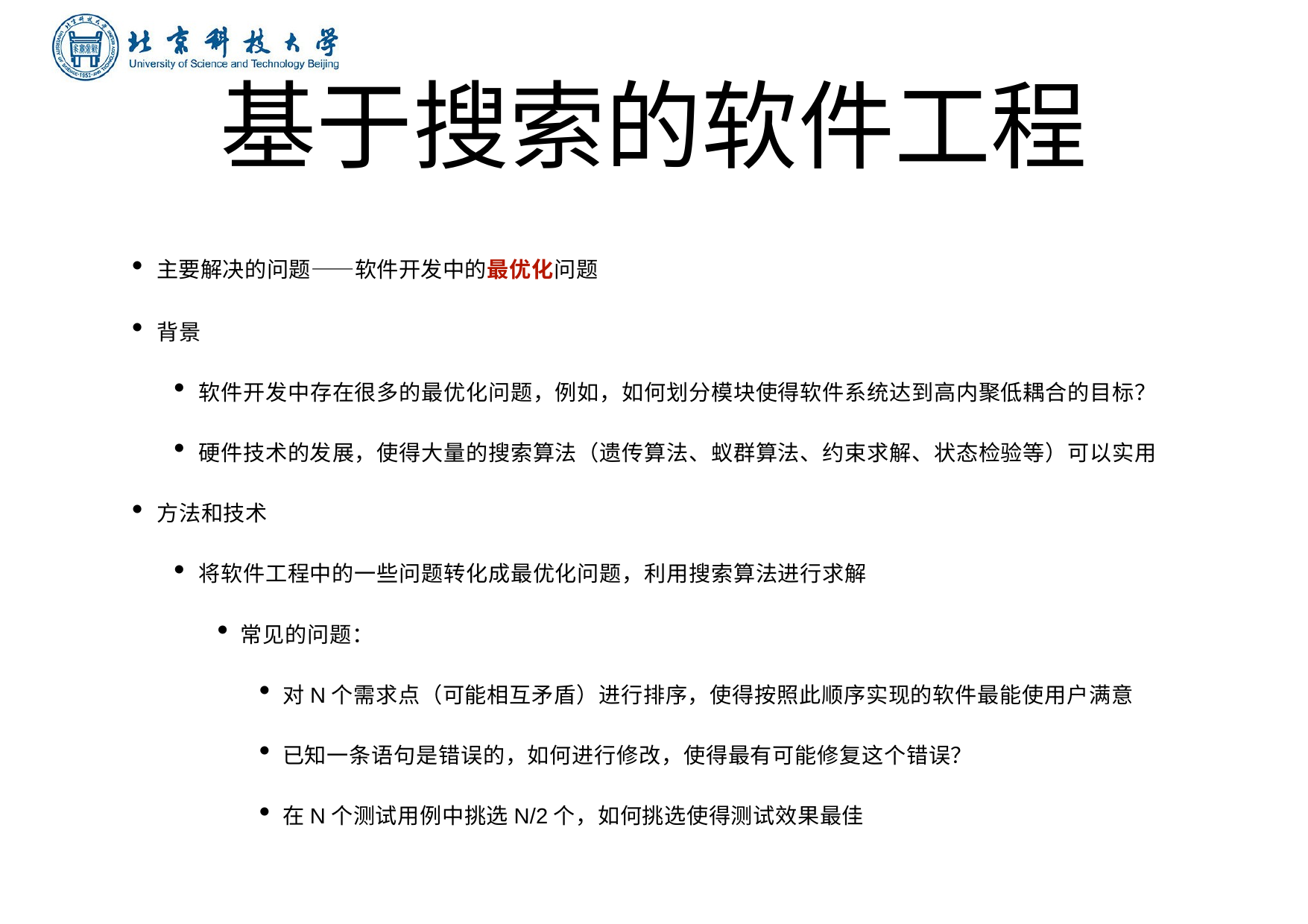

# 基于搜索的软件⼯程
主要解决的问题——软件开发中的最优化问题
背景
软件开发中存在很多的最优化问题，例如，如何划分模块使得软件系统达到⾼内聚低耦合的⽬标？
硬件技术的发展，使得⼤量的搜索算法（遗传算法、蚁群算法、约束求解、状态检验等）可以实⽤
⽅法和技术
将软件⼯程中的⼀些问题转化成最优化问题，利⽤搜索算法进⾏求解
常见的问题：
对N个需求点（可能相互⽭盾）进⾏排序，使得按照此顺序实现的软件最能使⽤户满意
已知⼀条语句是错误的，如何进⾏修改，使得最有可能修复这个错误？
在N个测试⽤例中挑选N/2个，如何挑选使得测试效果最佳